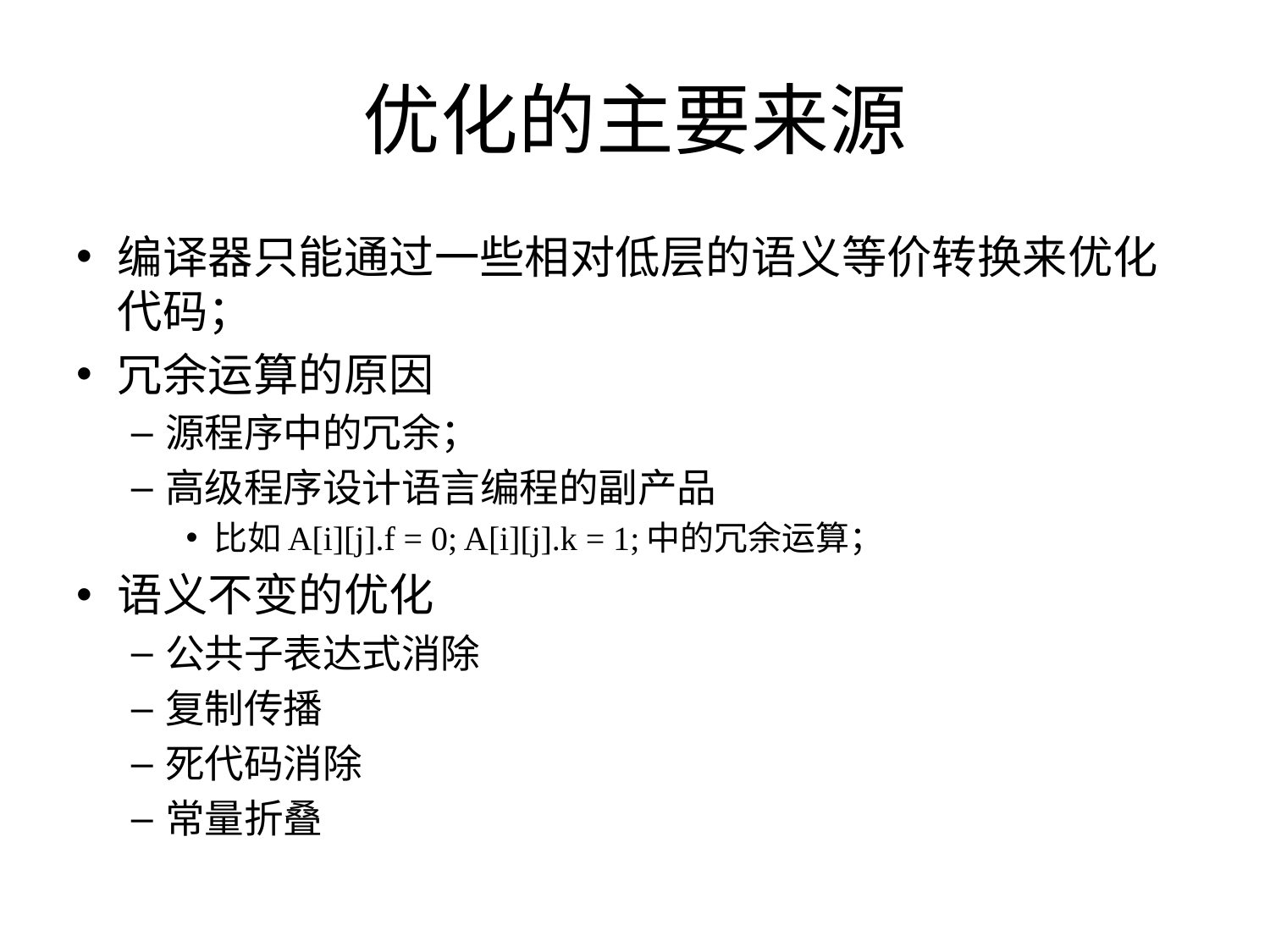

# 优化的主要来源
编译器只能通过一些相对低层的语义等价转换来优化代码；
冗余运算的原因
源程序中的冗余；
高级程序设计语言编程的副产品
比如A[i][j].f = 0; A[i][j].k = 1;中的冗余运算；
语义不变的优化
公共子表达式消除
复制传播
死代码消除
常量折叠